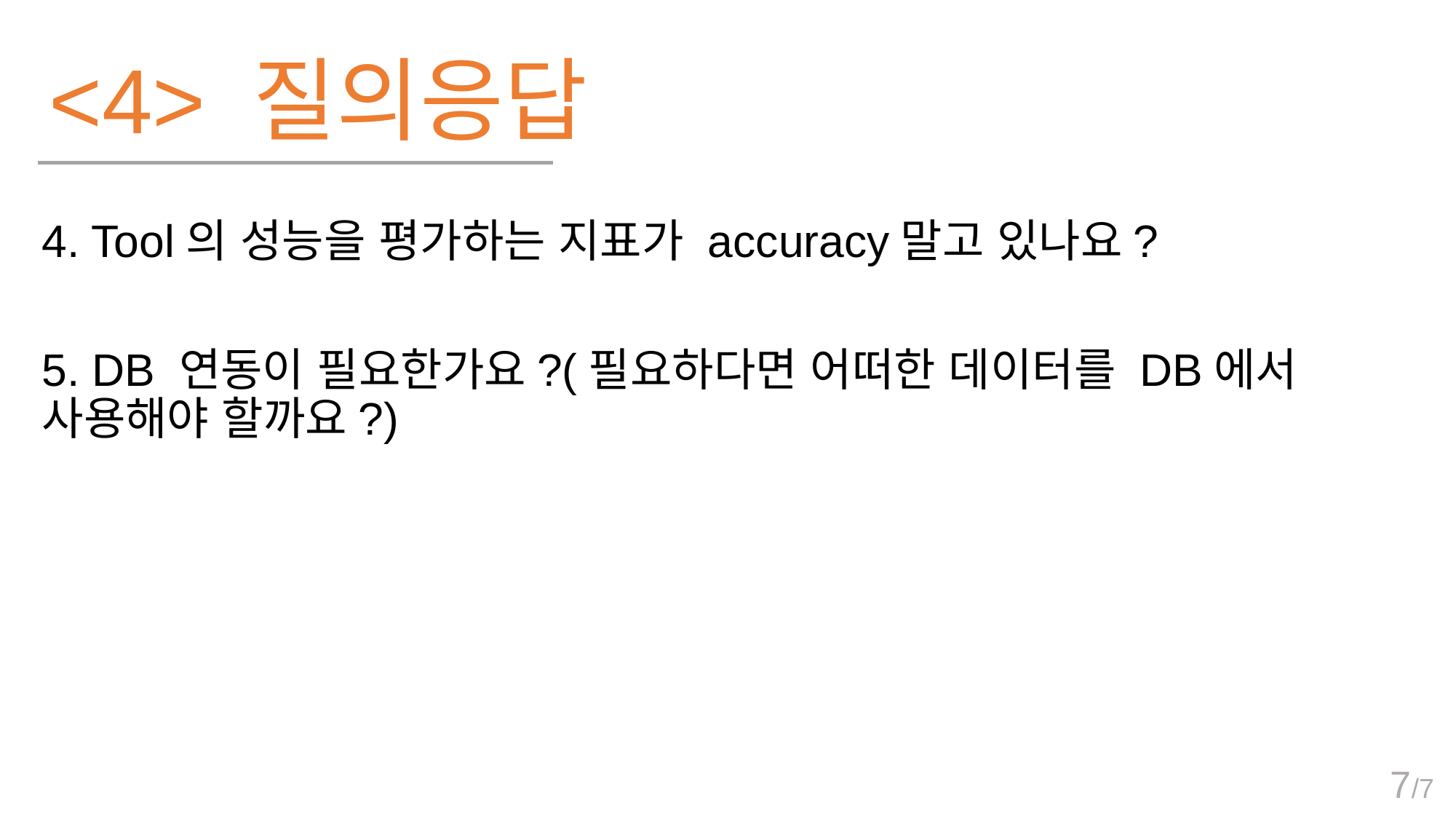

# <4> 질의응답
4. Tool의 성능을 평가하는 지표가 accuracy말고 있나요?

5. DB 연동이 필요한가요?(필요하다면 어떠한 데이터를 DB에서 사용해야 할까요?)

7/7